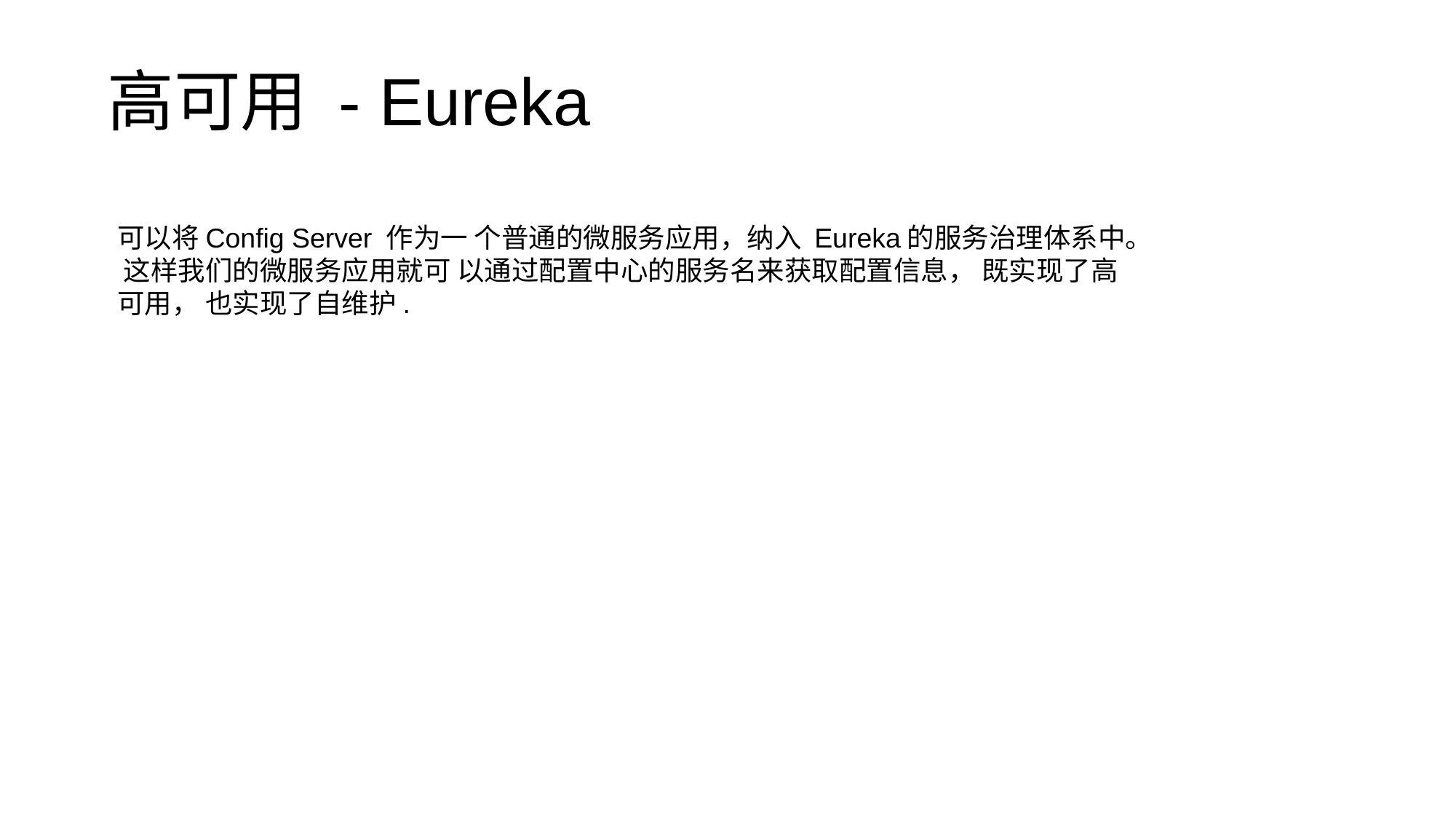

# 高可用 - Eureka
可以将Config Server 作为一 个普通的微服务应用，纳入 Eureka的服务治理体系中。 这样我们的微服务应用就可 以通过配置中心的服务名来获取配置信息， 既实现了高可用， 也实现了自维护.